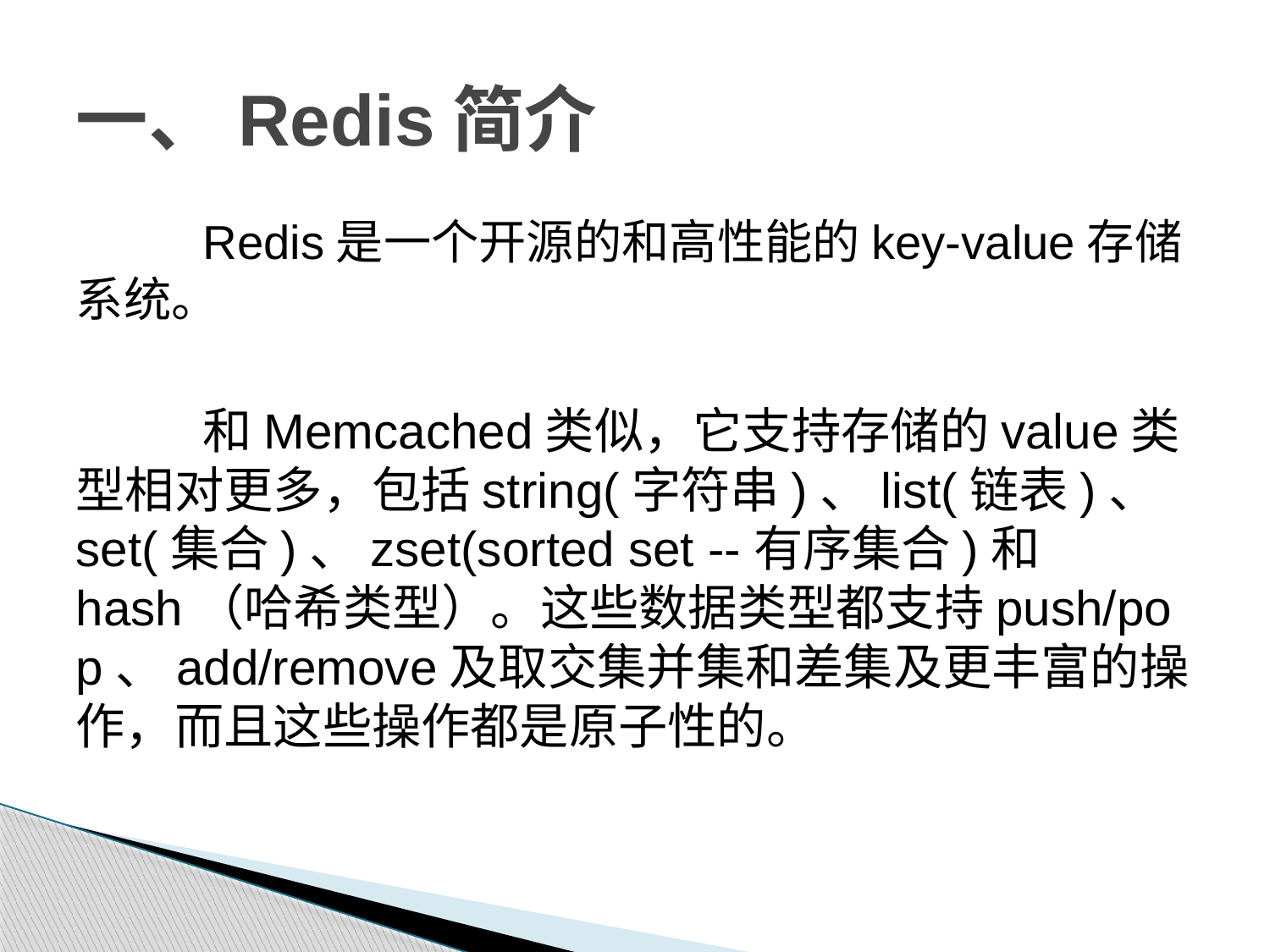

# 一、Redis简介
	Redis是一个开源的和高性能的key-value存储系统。

	和Memcached类似，它支持存储的value类型相对更多，包括string(字符串)、list(链表)、set(集合)、zset(sorted set --有序集合)和hash（哈希类型）。这些数据类型都支持push/pop、add/remove及取交集并集和差集及更丰富的操作，而且这些操作都是原子性的。